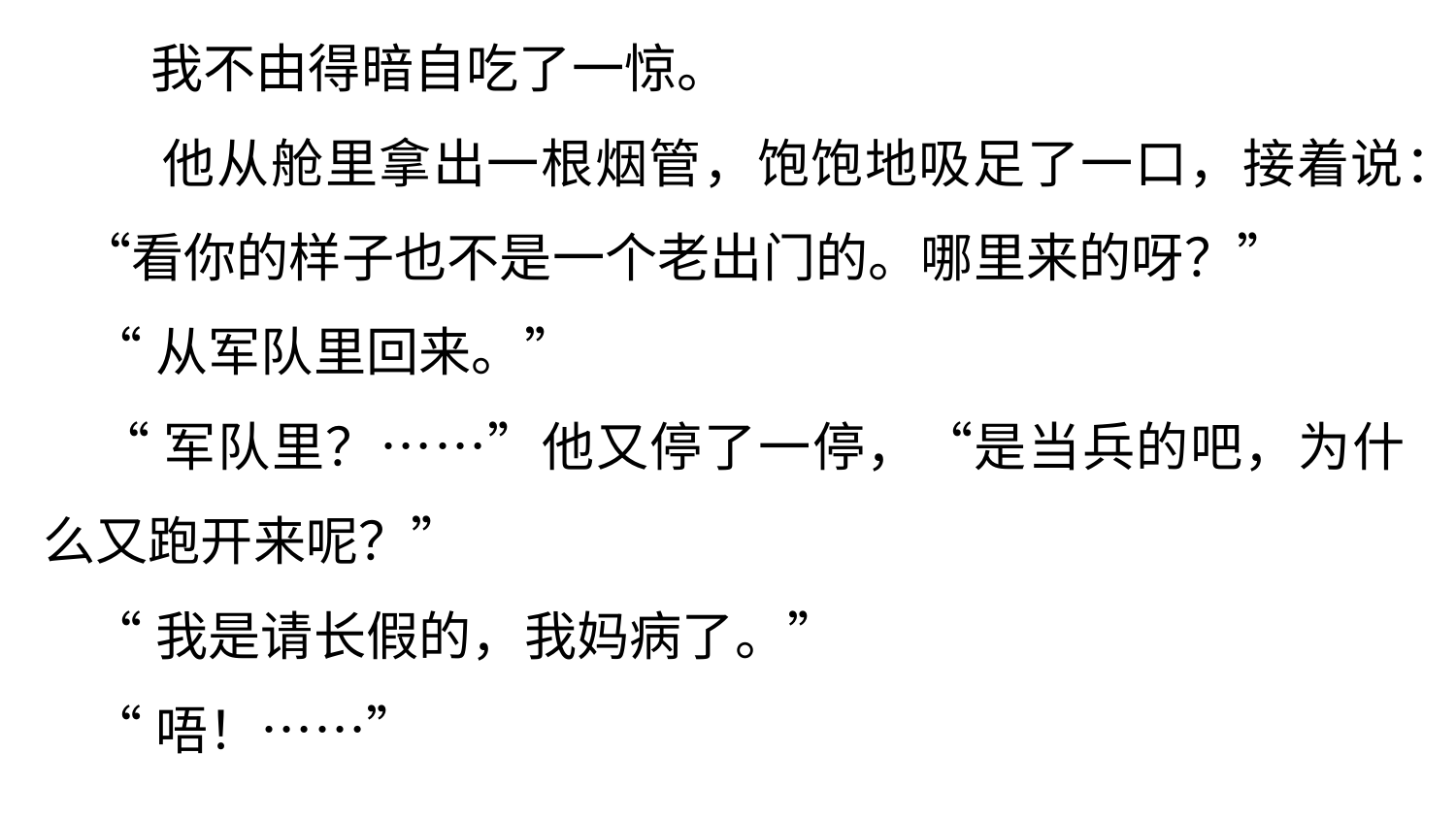

我不由得暗自吃了一惊。
        他从舱里拿出一根烟管，饱饱地吸足了一口，接着说：   “看你的样子也不是一个老出门的。哪里来的呀？”
    “从军队里回来。”
    “军队里？……”他又停了一停，“是当兵的吧，为什 么又跑开来呢？”
    “我是请长假的，我妈病了。”
    “唔！……”